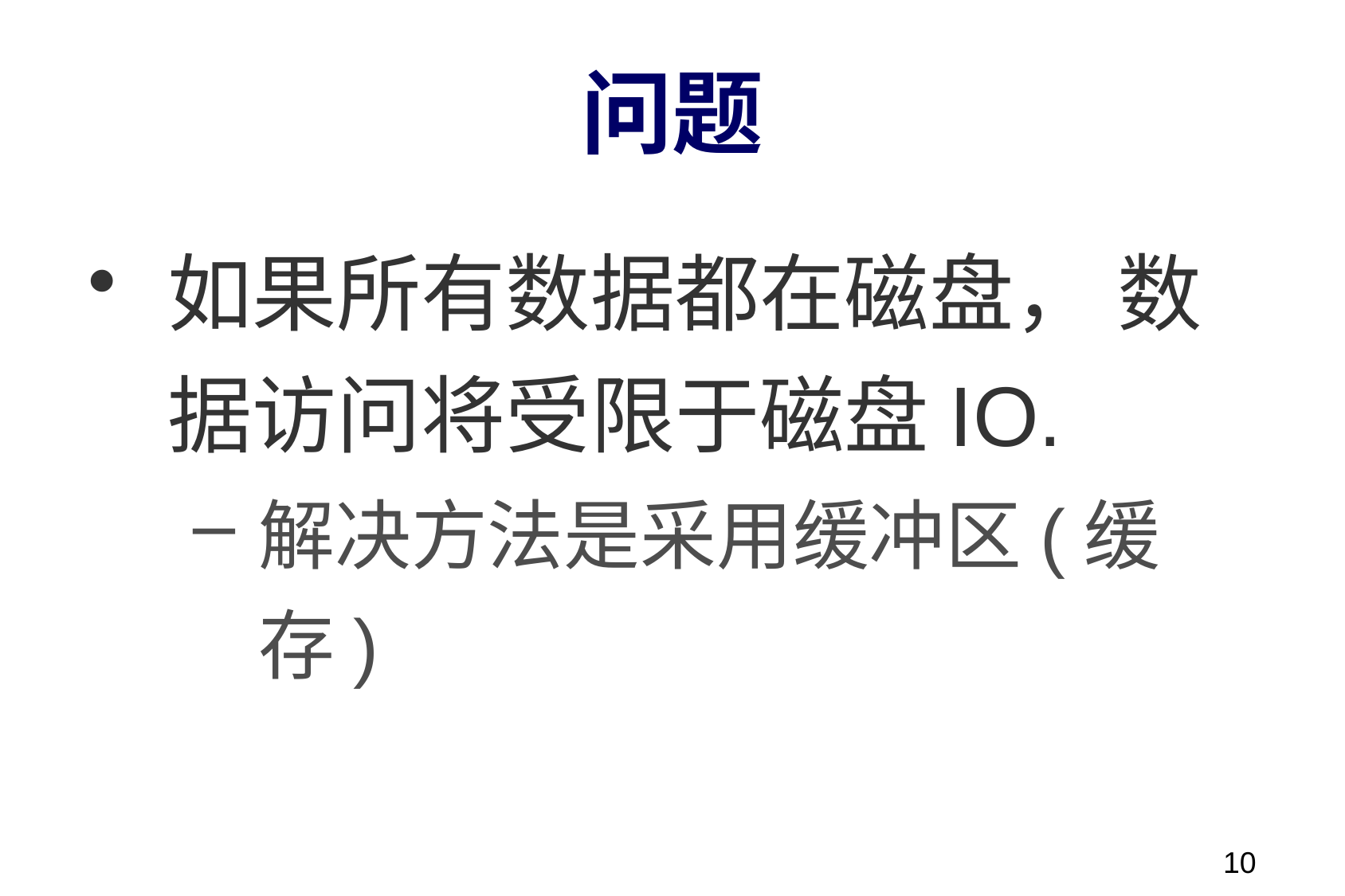

# 问题
如果所有数据都在磁盘， 数据访问将受限于磁盘IO.
解决方法是采用缓冲区(缓存)
10